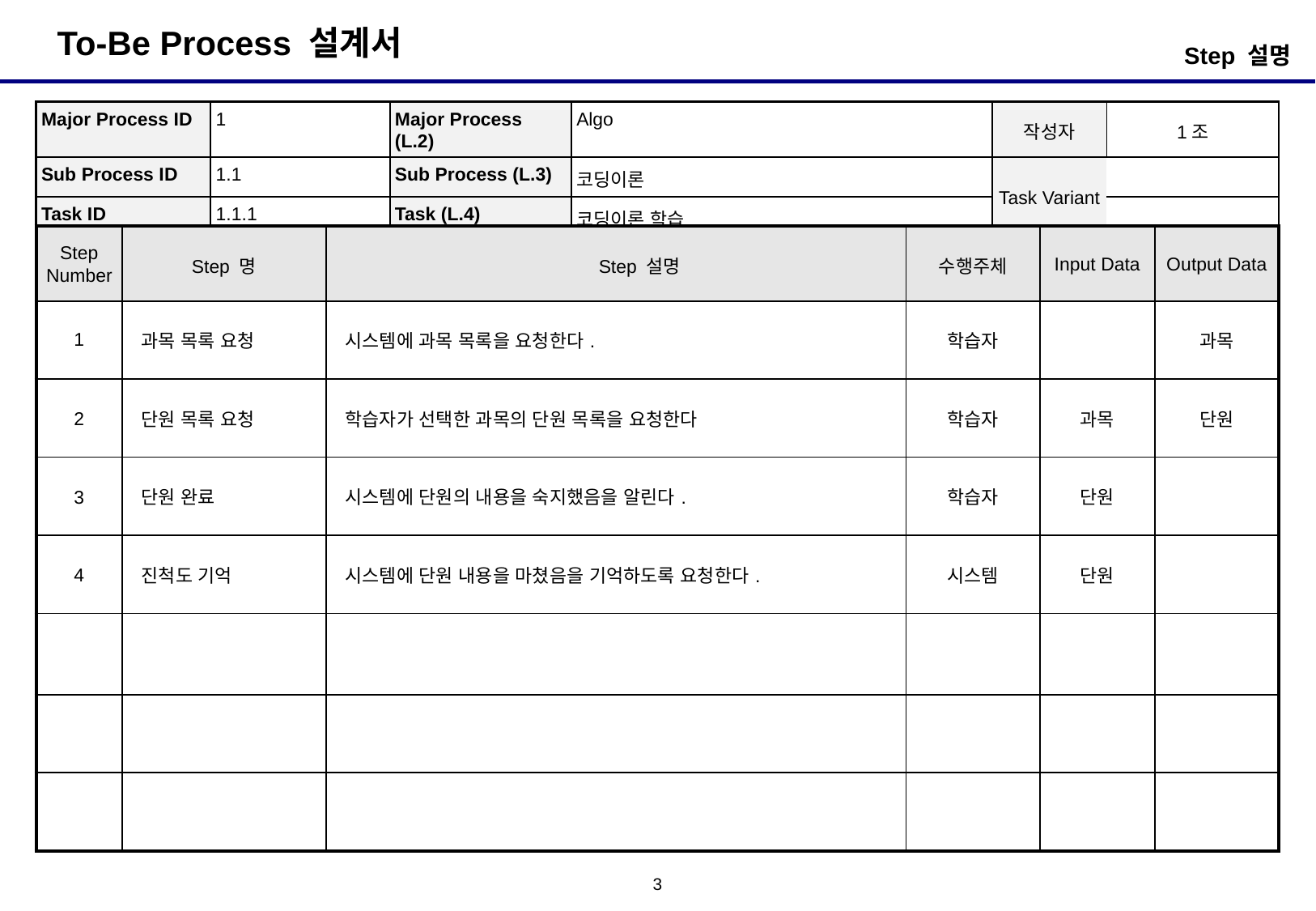

Step 설명
| Major Process ID | 1 | Major Process (L.2) | Algo | 작성자 | 1조 |
| --- | --- | --- | --- | --- | --- |
| Sub Process ID | 1.1 | Sub Process (L.3) | 코딩이론 | Task Variant |  |
| Task ID | 1.1.1 | Task (L.4) | 코딩이론 학습 |  |  |
| Step Number | Step 명 | Step 설명 | 수행주체 | Input Data | Output Data |
| --- | --- | --- | --- | --- | --- |
| 1 | 과목 목록 요청 | 시스템에 과목 목록을 요청한다. | 학습자 |  | 과목 |
| 2 | 단원 목록 요청 | 학습자가 선택한 과목의 단원 목록을 요청한다 | 학습자 | 과목 | 단원 |
| 3 | 단원 완료 | 시스템에 단원의 내용을 숙지했음을 알린다. | 학습자 | 단원 |  |
| 4 | 진척도 기억 | 시스템에 단원 내용을 마쳤음을 기억하도록 요청한다. | 시스템 | 단원 |  |
|  |  |  |  |  |  |
|  |  |  |  |  |  |
|  |  |  |  |  |  |